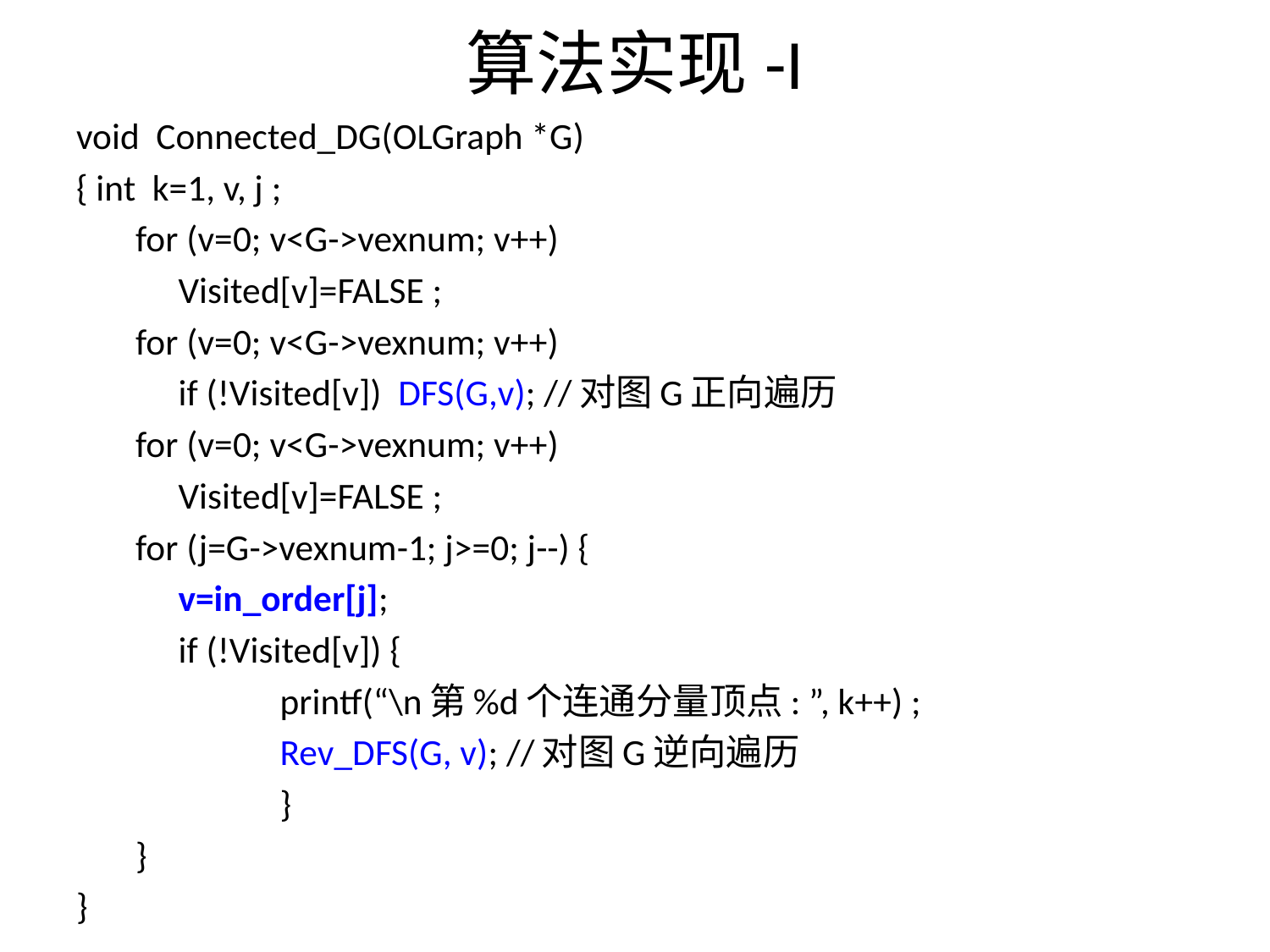

# 算法实现-I
void  Connected_DG(OLGraph *G)
{ int  k=1, v, j ;
for (v=0; v<G->vexnum; v++)
Visited[v]=FALSE ;
for (v=0; v<G->vexnum; v++)
if (!Visited[v])  DFS(G,v); //对图G正向遍历
for (v=0; v<G->vexnum; v++)
Visited[v]=FALSE ;
for (j=G->vexnum-1; j>=0; j--) {
v=in_order[j];
if (!Visited[v]) {
	printf(“\n第%d个连通分量顶点: ”, k++) ;
	Rev_DFS(G, v); //对图G逆向遍历
	}
}
}